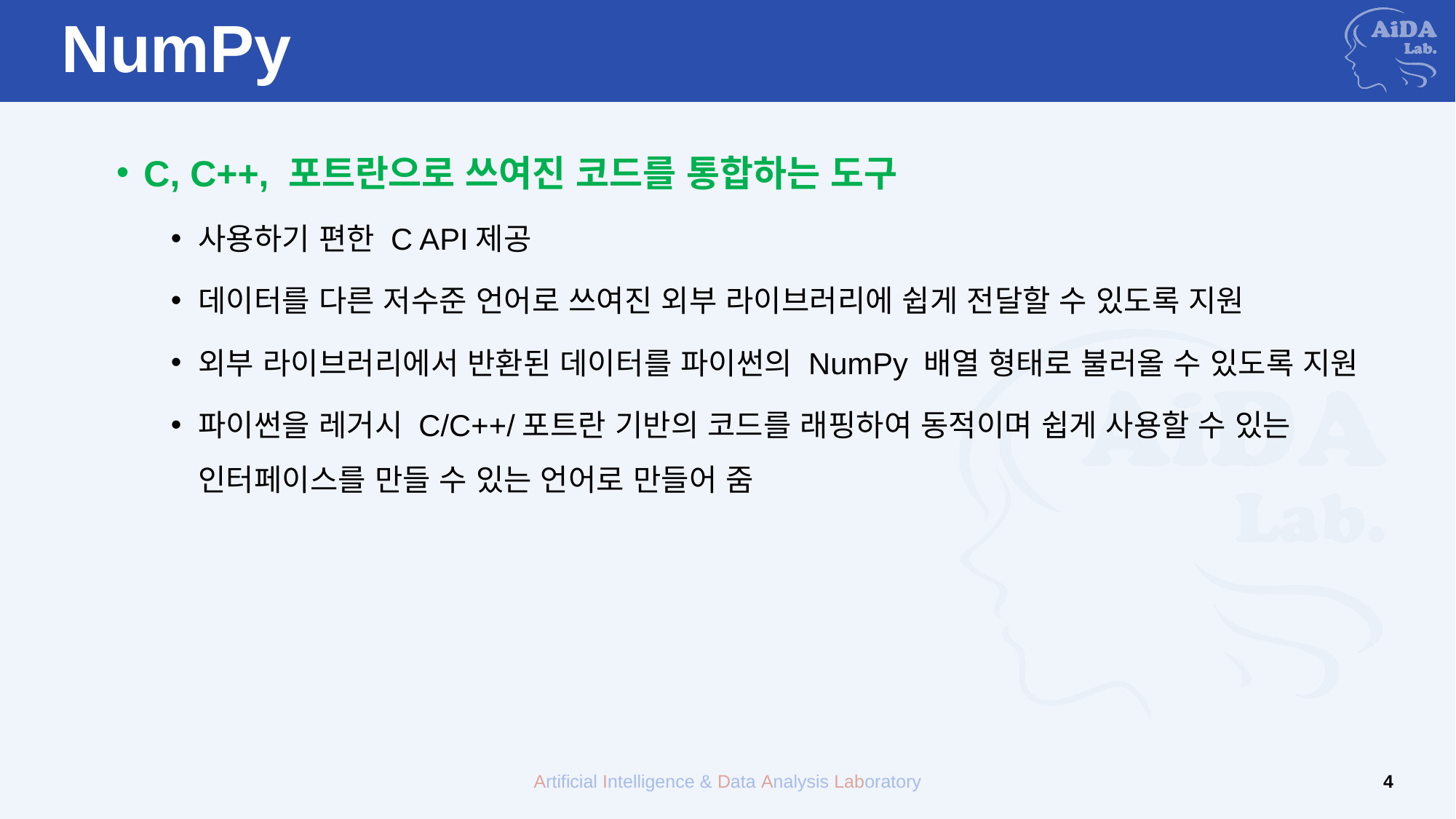

# NumPy
C, C++, 포트란으로 쓰여진 코드를 통합하는 도구
사용하기 편한 C API제공
데이터를 다른 저수준 언어로 쓰여진 외부 라이브러리에 쉽게 전달할 수 있도록 지원
외부 라이브러리에서 반환된 데이터를 파이썬의 NumPy 배열 형태로 불러올 수 있도록 지원
파이썬을 레거시 C/C++/포트란 기반의 코드를 래핑하여 동적이며 쉽게 사용할 수 있는 인터페이스를 만들 수 있는 언어로 만들어 줌

Artificial Intelligence & Data Analysis Laboratory
4